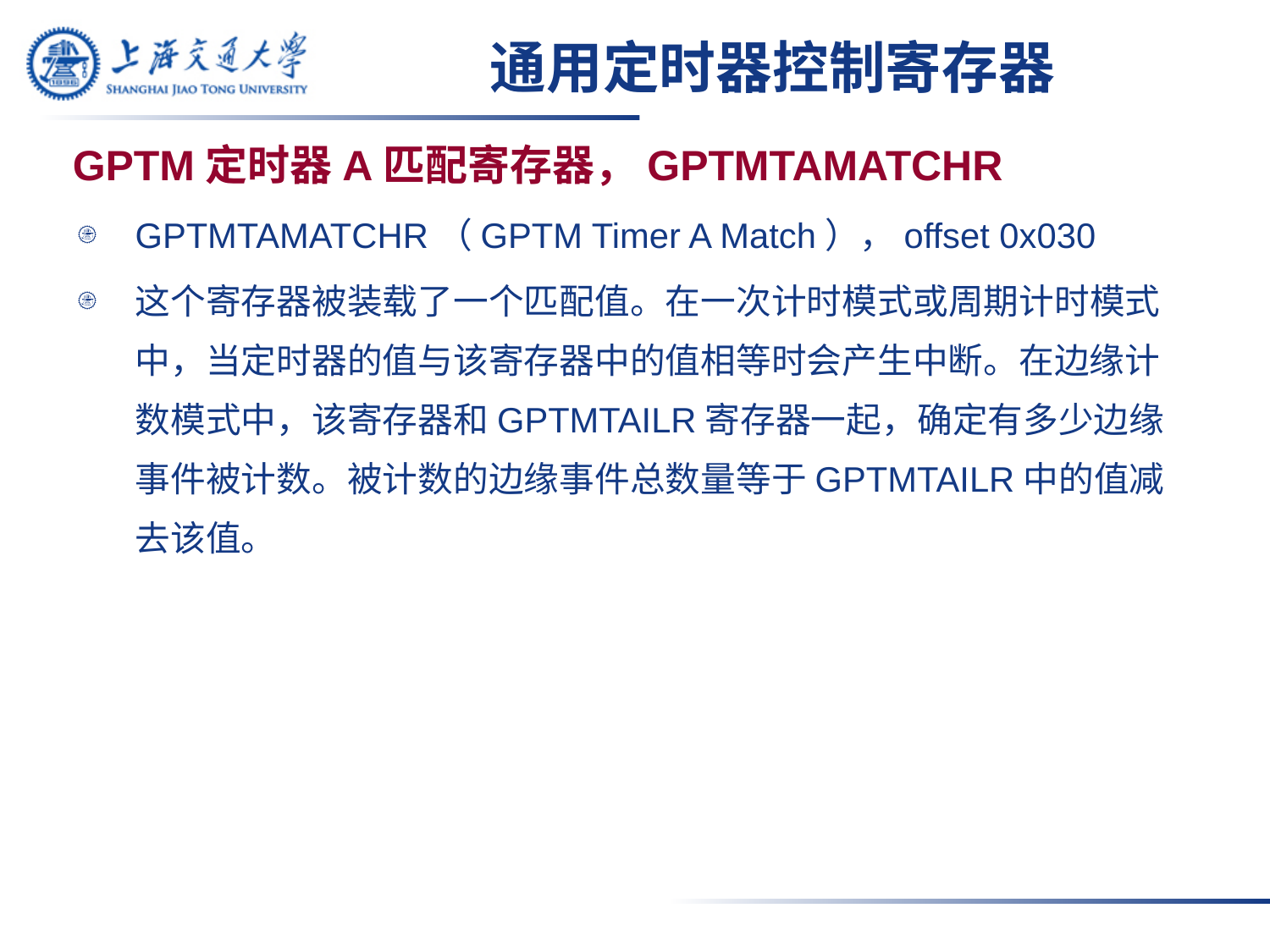

# 通用定时器控制寄存器
GPTM定时器A匹配寄存器，GPTMTAMATCHR
GPTMTAMATCHR（GPTM Timer A Match），offset 0x030
这个寄存器被装载了一个匹配值。在一次计时模式或周期计时模式中，当定时器的值与该寄存器中的值相等时会产生中断。在边缘计数模式中，该寄存器和GPTMTAILR寄存器一起，确定有多少边缘事件被计数。被计数的边缘事件总数量等于GPTMTAILR中的值减去该值。